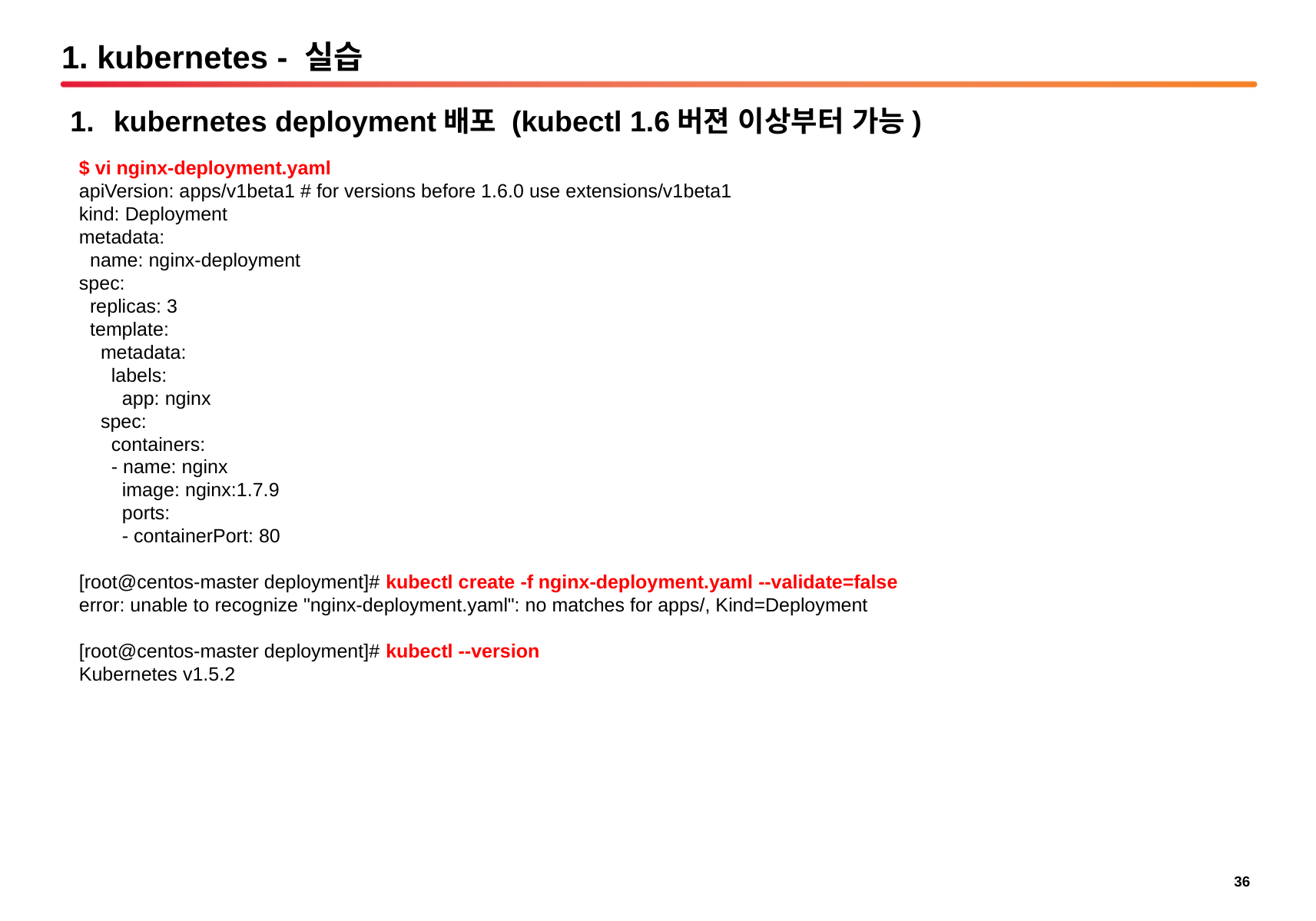

# 1. kubernetes - 실습
kubernetes deployment배포 (kubectl 1.6버젼 이상부터 가능)

$ vi nginx-deployment.yaml
apiVersion: apps/v1beta1 # for versions before 1.6.0 use extensions/v1beta1
kind: Deployment
metadata:
  name: nginx-deployment
spec:
  replicas: 3
  template:
    metadata:
      labels:
        app: nginx
    spec:
      containers:
      - name: nginx
        image: nginx:1.7.9
        ports:
        - containerPort: 80

[root@centos-master deployment]# kubectl create -f nginx-deployment.yaml --validate=false
error: unable to recognize "nginx-deployment.yaml": no matches for apps/, Kind=Deployment

[root@centos-master deployment]# kubectl --version
Kubernetes v1.5.2